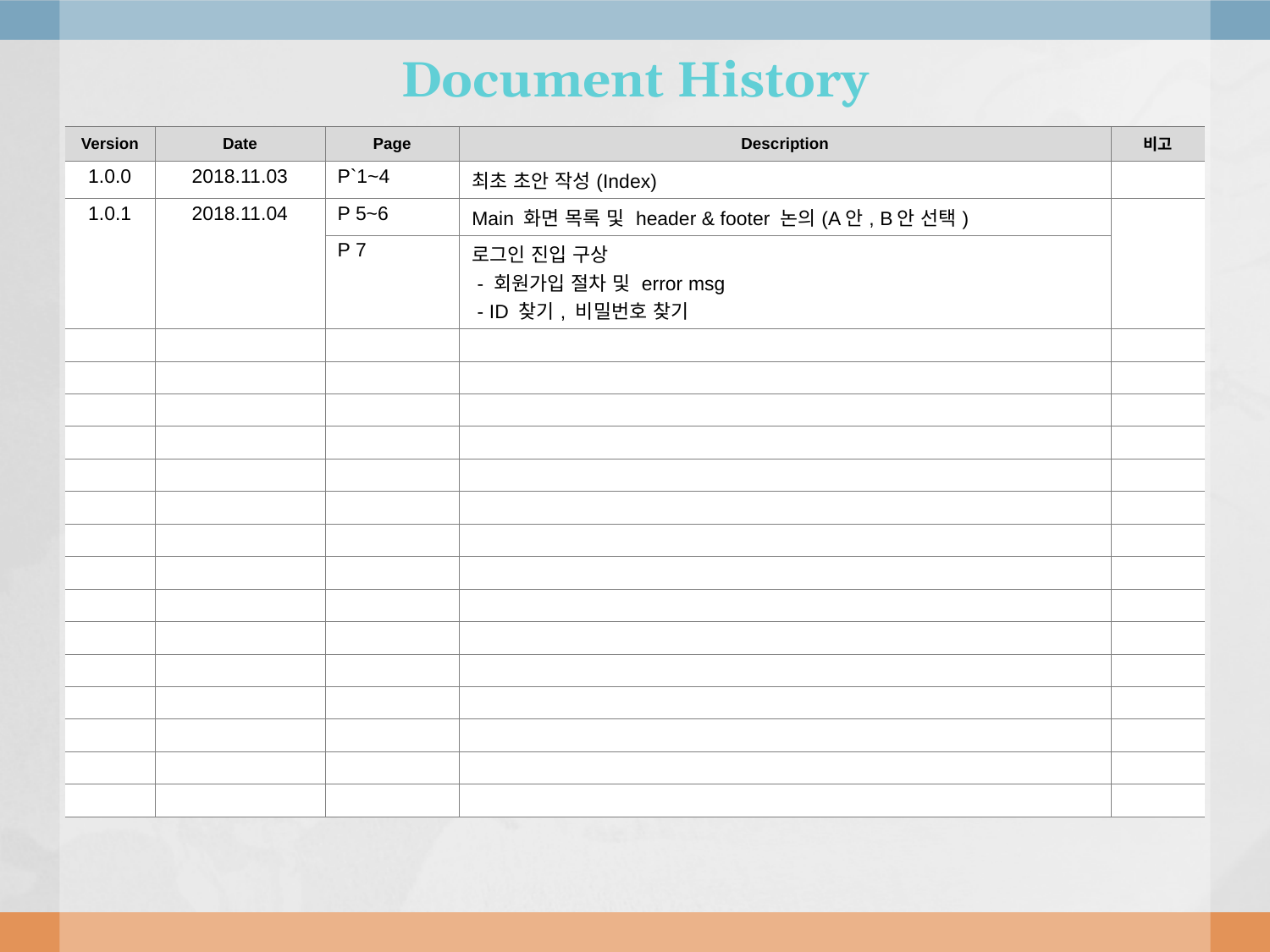

Document History
| Version | Date | Page | Description | 비고 |
| --- | --- | --- | --- | --- |
| 1.0.0 | 2018.11.03 | P`1~4 | 최초 초안 작성(Index) |  |
| 1.0.1 | 2018.11.04 | P 5~6 | Main 화면 목록 및 header & footer 논의(A안, B안 선택) |  |
|  |  | P 7 | 로그인 진입 구상 - 회원가입 절차 및 error msg - ID 찾기, 비밀번호 찾기 |  |
|  |  |  |  |  |
|  |  |  |  |  |
|  |  |  |  |  |
|  |  |  |  |  |
|  |  |  |  |  |
|  |  |  |  |  |
|  |  |  |  |  |
|  |  |  |  |  |
|  |  |  |  |  |
|  |  |  |  |  |
|  |  |  |  |  |
|  |  |  |  |  |
|  |  |  |  |  |
|  |  |  |  |  |
|  |  |  |  |  |